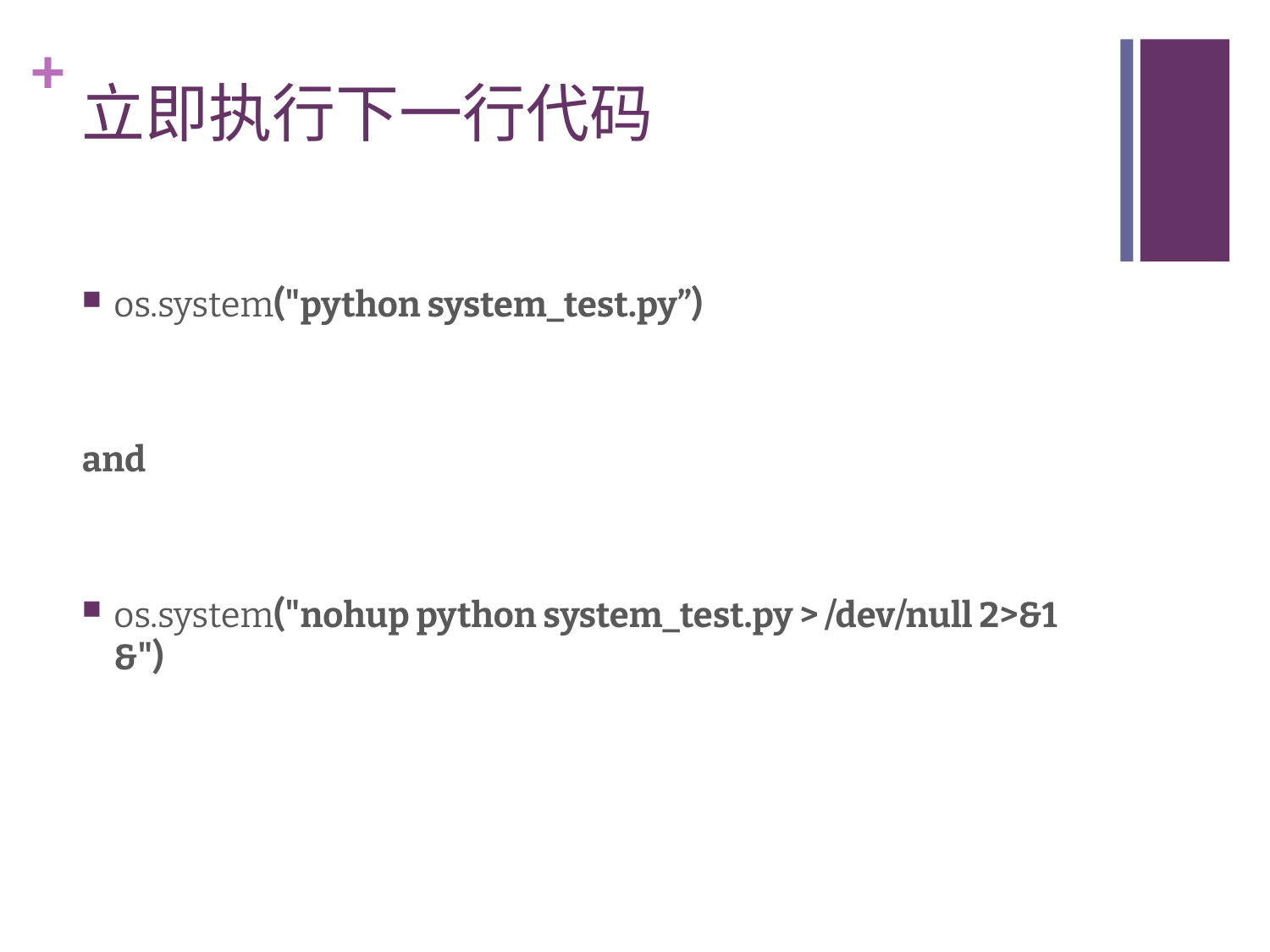

# 立即执行下一行代码
os.system("python system_test.py”)

and

os.system("nohup python system_test.py > /dev/null 2>&1 &")